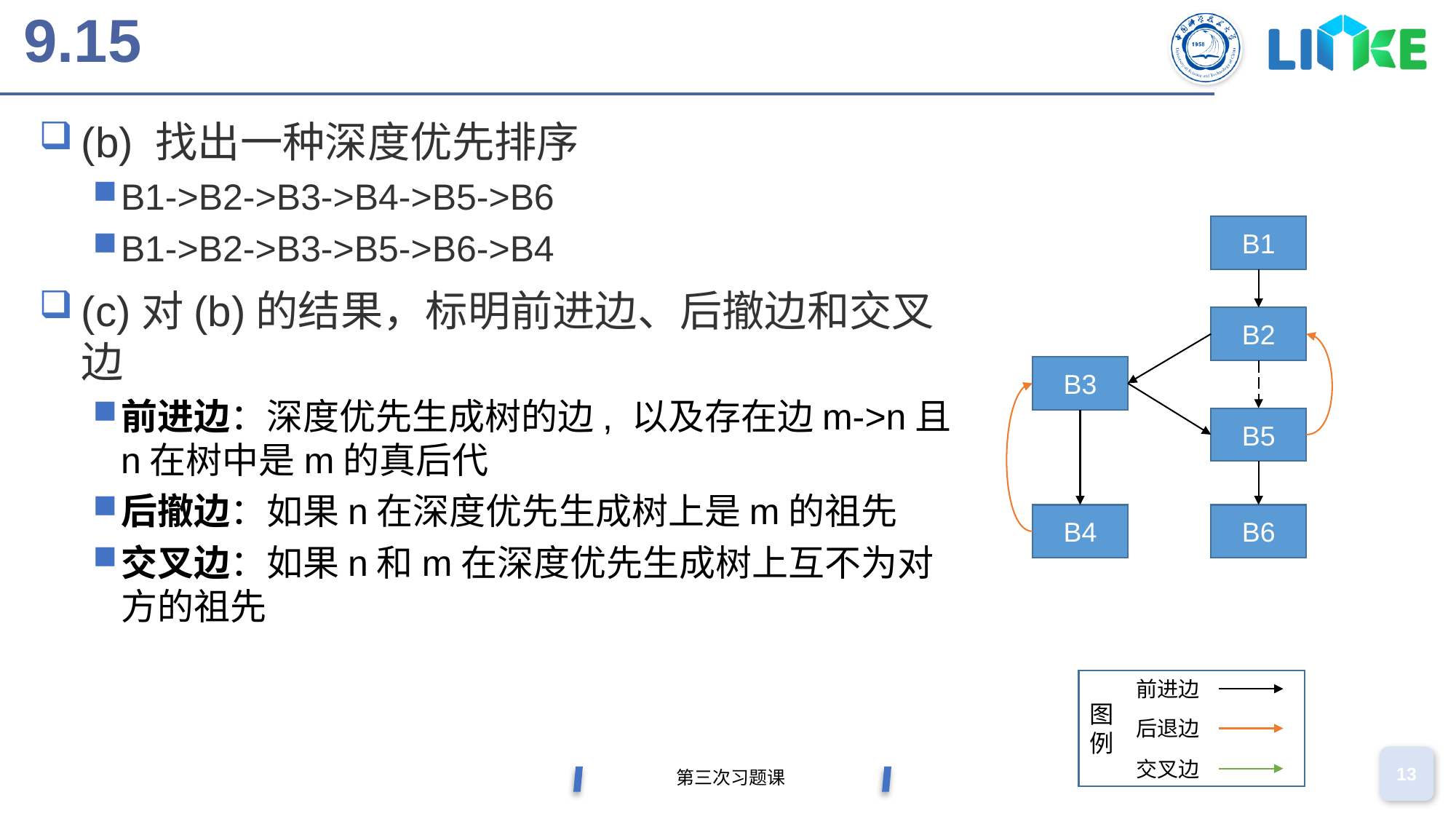

# 9.15
(b) 找出一种深度优先排序
B1->B2->B3->B4->B5->B6
B1->B2->B3->B5->B6->B4
(c)对(b)的结果，标明前进边、后撤边和交叉边
前进边：深度优先生成树的边, 以及存在边m->n且n在树中是m的真后代
后撤边：如果n在深度优先生成树上是m的祖先
交叉边：如果n和m在深度优先生成树上互不为对方的祖先
B1
B2
B3
B5
B4
B6
前进边

图例
后退边
交叉边
第三次习题课